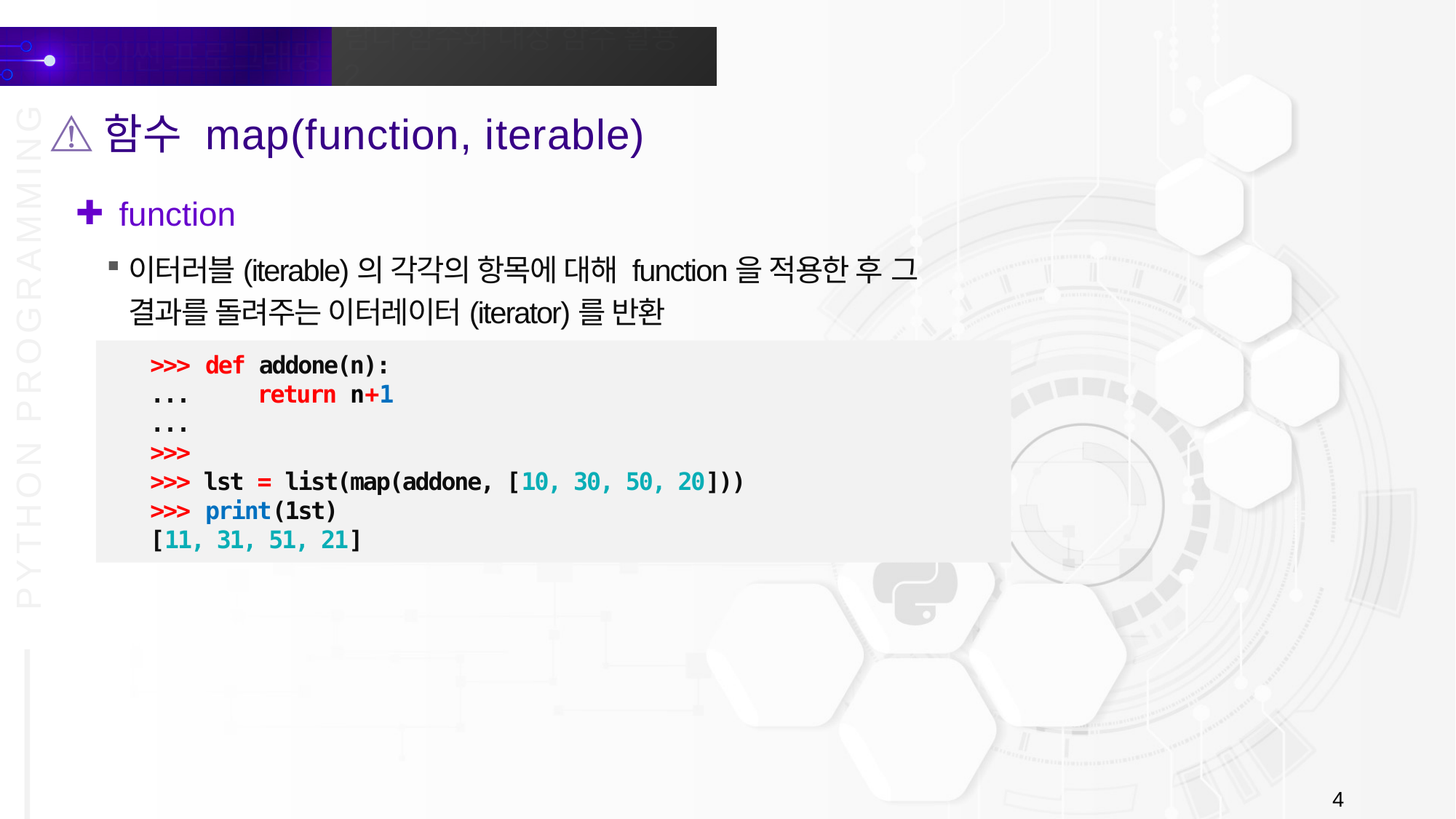

함수 map(function, iterable)
function
이터러블(iterable)의 각각의 항목에 대해 function을 적용한 후 그 결과를 돌려주는 이터레이터(iterator)를 반환
>>> def addone(n):
...     return n+1
...
>>>
>>> lst = list(map(addone, [10, 30, 50, 20]))
>>> print(1st)
[11, 31, 51, 21]
4